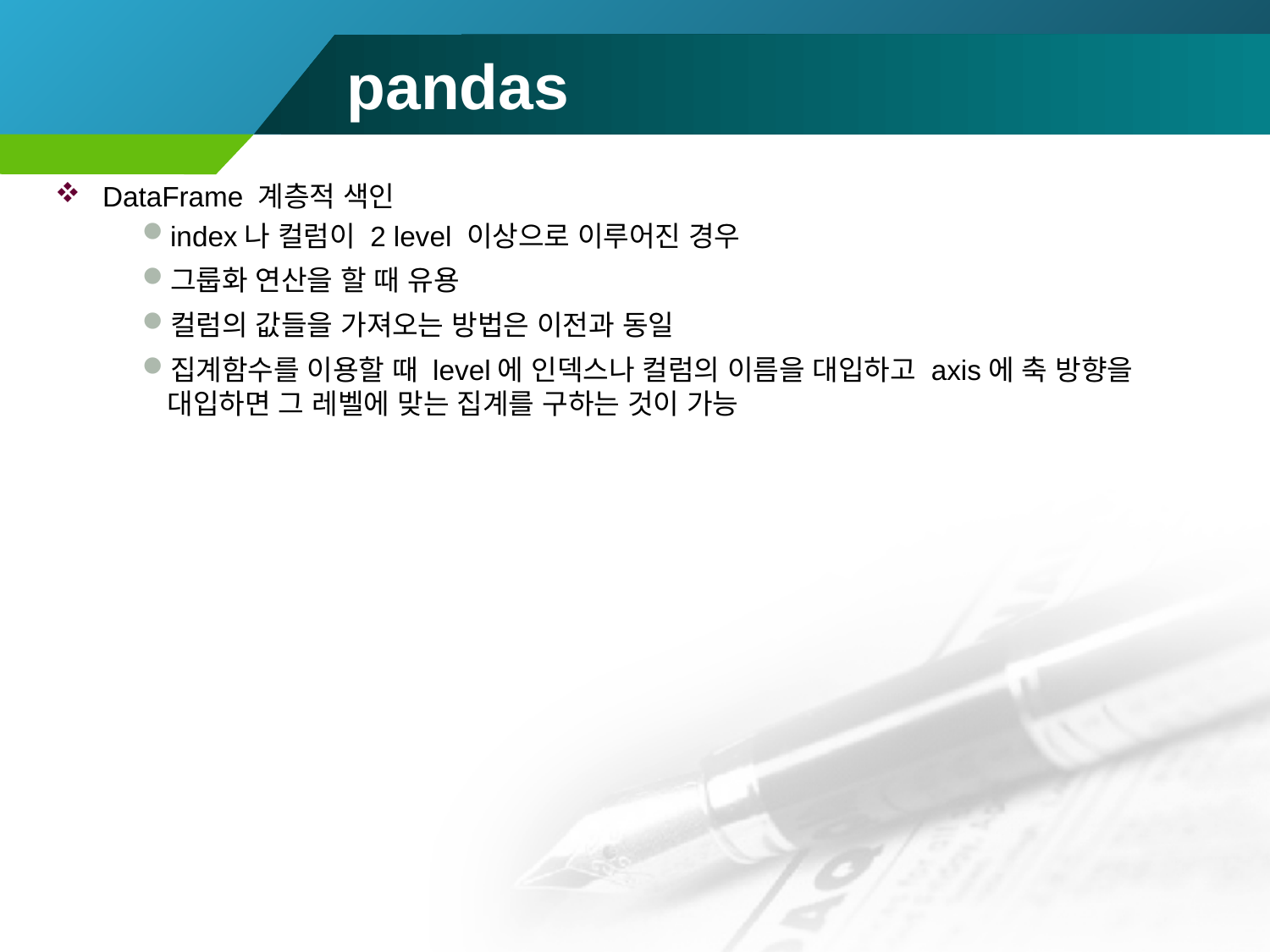

# pandas
DataFrame 계층적 색인
index나 컬럼이 2 level 이상으로 이루어진 경우
그룹화 연산을 할 때 유용
컬럼의 값들을 가져오는 방법은 이전과 동일
집계함수를 이용할 때 level에 인덱스나 컬럼의 이름을 대입하고 axis에 축 방향을 대입하면 그 레벨에 맞는 집계를 구하는 것이 가능